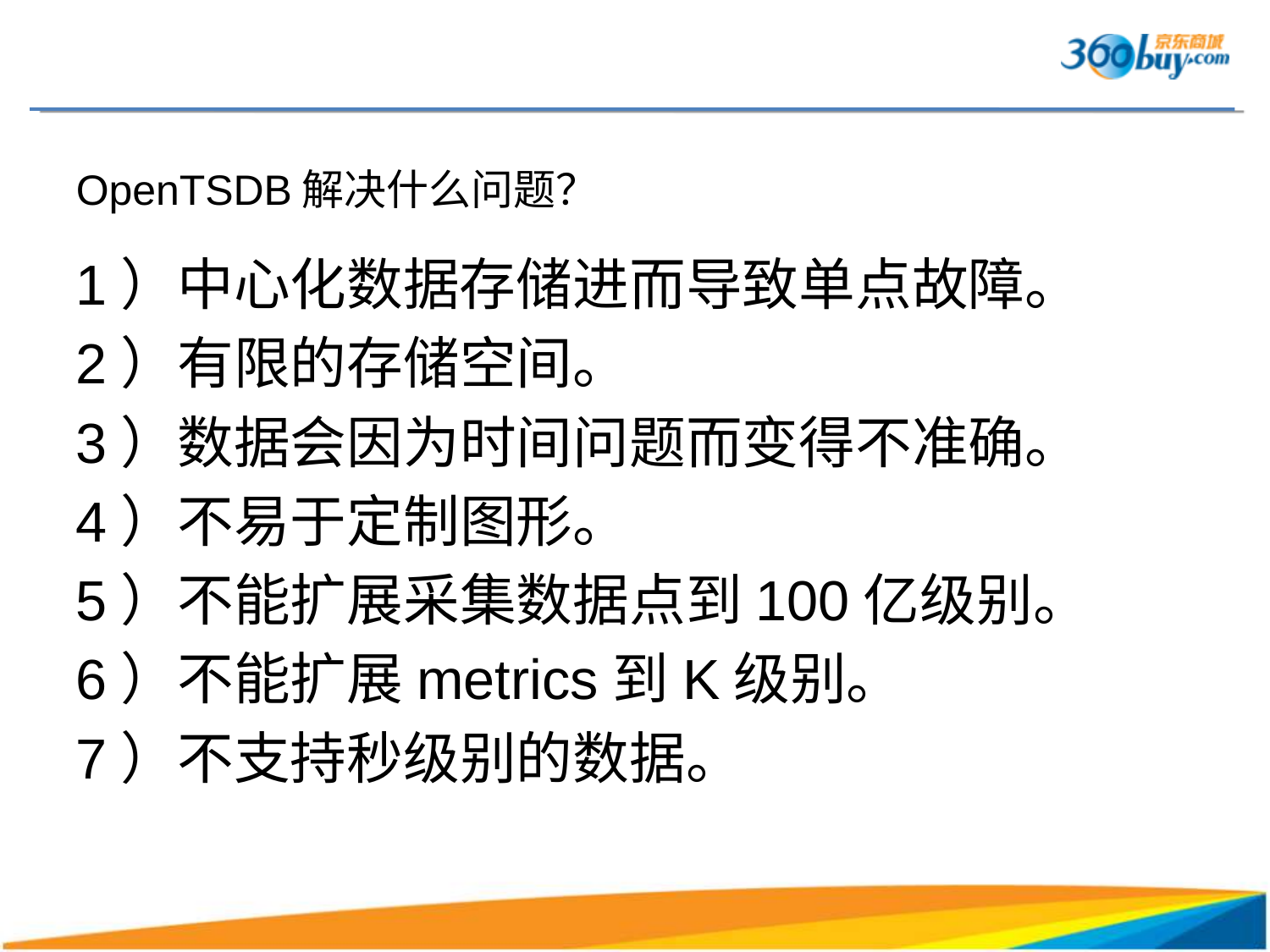

OpenTSDB解决什么问题？
1）中心化数据存储进而导致单点故障。
2）有限的存储空间。
3）数据会因为时间问题而变得不准确。
4）不易于定制图形。
5）不能扩展采集数据点到100亿级别。
6）不能扩展metrics到K级别。
7）不支持秒级别的数据。